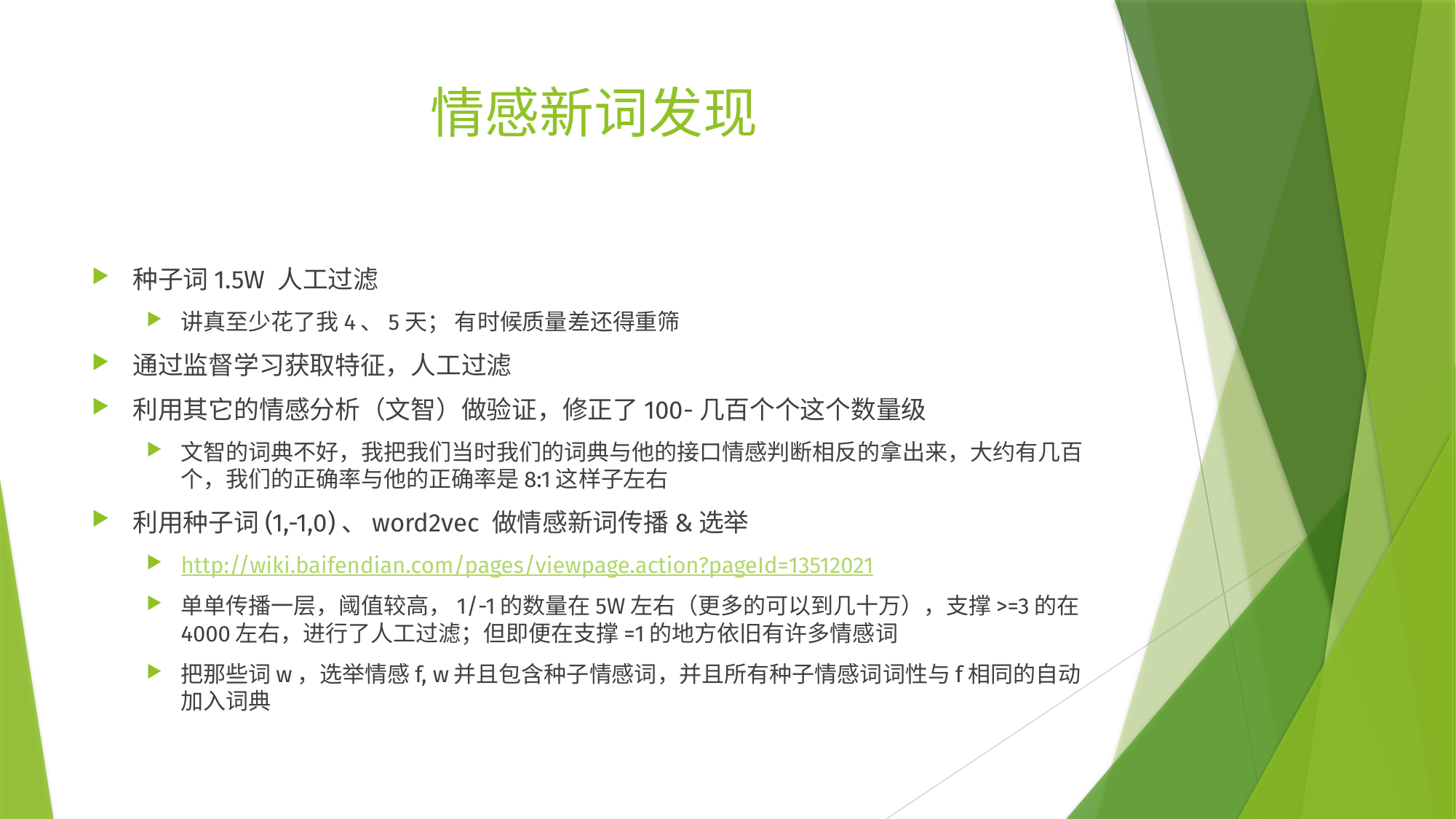

# 情感新词发现
种子词1.5W 人工过滤
讲真至少花了我4、5天； 有时候质量差还得重筛
通过监督学习获取特征，人工过滤
利用其它的情感分析（文智）做验证，修正了100-几百个个这个数量级
文智的词典不好，我把我们当时我们的词典与他的接口情感判断相反的拿出来，大约有几百个，我们的正确率与他的正确率是8:1这样子左右
利用种子词(1,-1,0)、word2vec 做情感新词传播&选举
http://wiki.baifendian.com/pages/viewpage.action?pageId=13512021
单单传播一层，阈值较高，1/-1的数量在5W左右（更多的可以到几十万），支撑>=3的在4000左右，进行了人工过滤；但即便在支撑=1的地方依旧有许多情感词
把那些词w，选举情感f, w并且包含种子情感词，并且所有种子情感词词性与f相同的自动加入词典